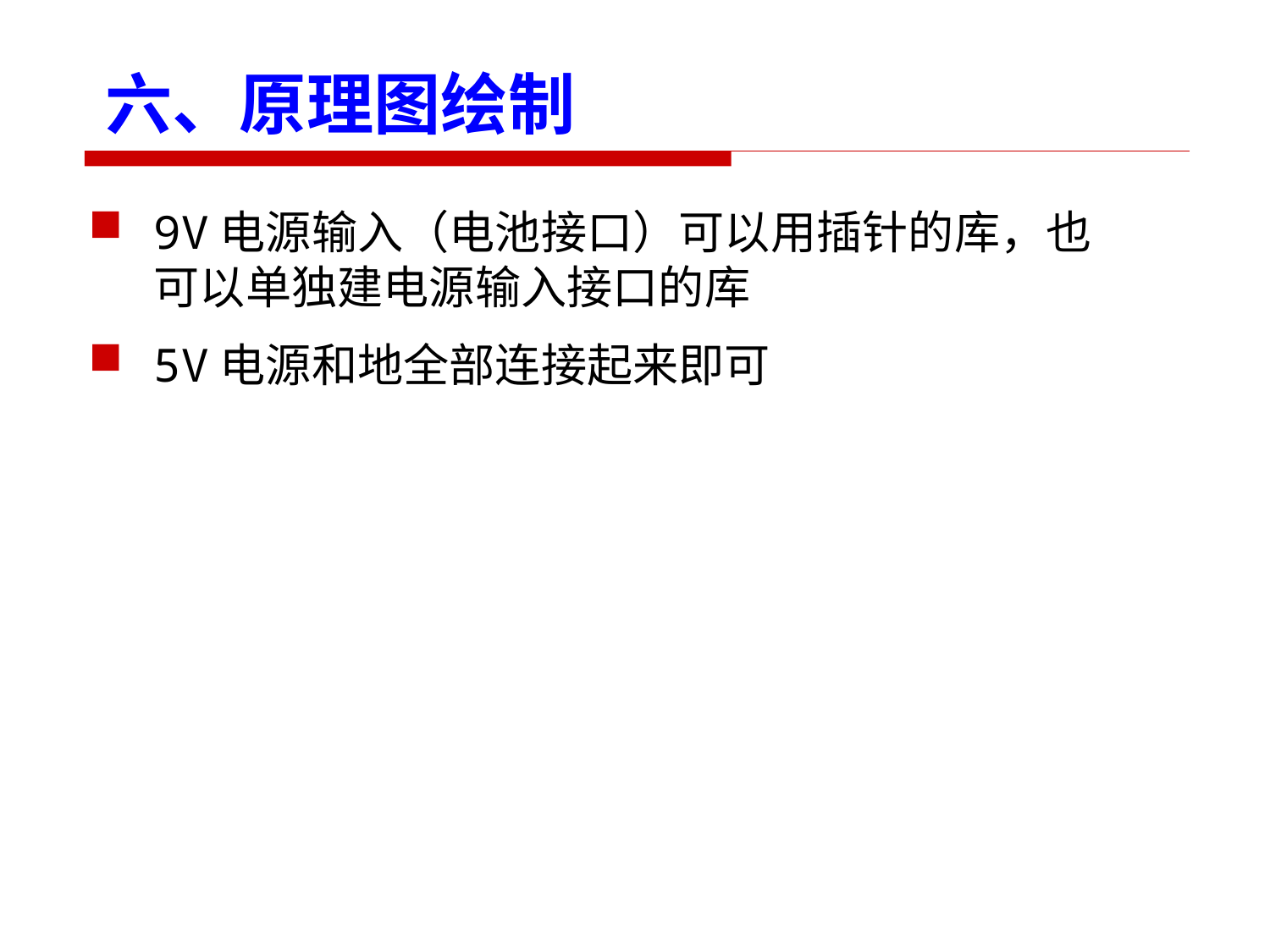

六、原理图绘制

9V电源输入（电池接口）可以用插针的库，也可以单独建电源输入接口的库
5V电源和地全部连接起来即可